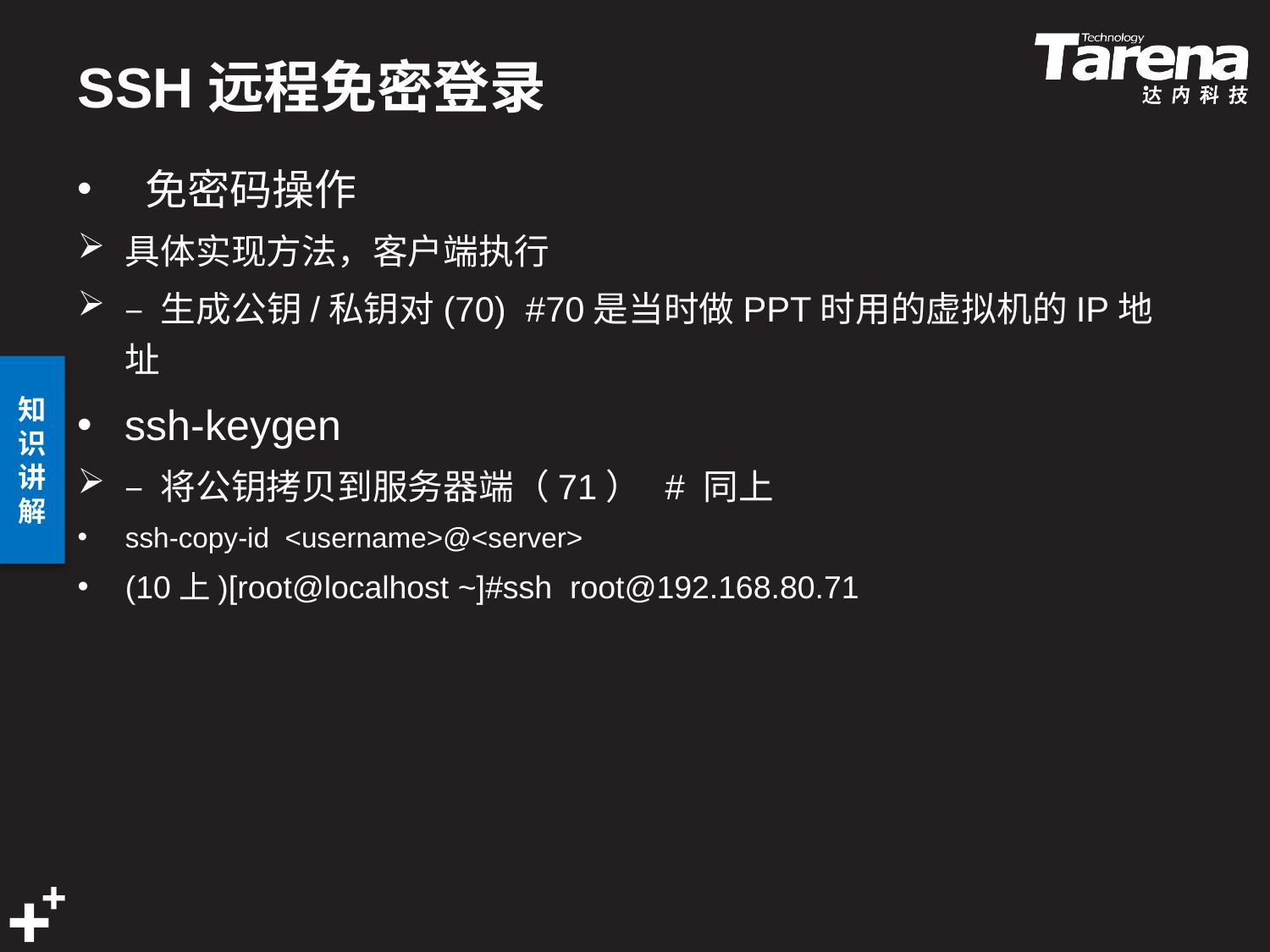

# SSH远程免密登录
 免密码操作
具体实现方法，客户端执行
– 生成公钥/私钥对(70)  #70是当时做PPT时用的虚拟机的IP地址
ssh-keygen
– 将公钥拷贝到服务器端（71）  # 同上
ssh-copy-id  <username>@<server>
(10上)[root@localhost ~]#ssh  root@192.168.80.71